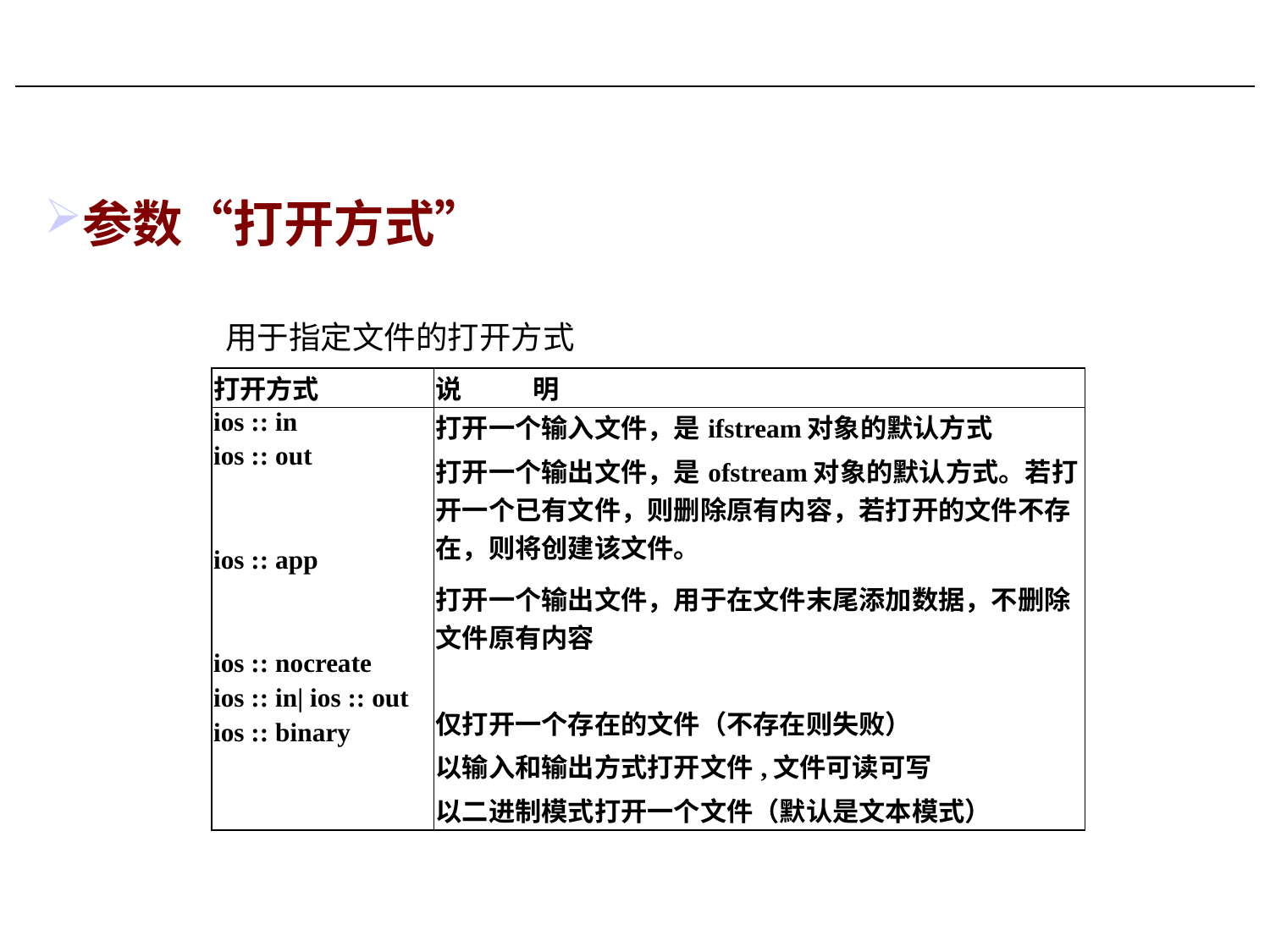

# 参数“打开方式”
用于指定文件的打开方式
| 打开方式 | 说 明 |
| --- | --- |
| ios :: in ios :: out ios :: app ios :: nocreate ios :: in| ios :: out ios :: binary | 打开一个输入文件，是ifstream对象的默认方式 打开一个输出文件，是ofstream对象的默认方式。若打开一个已有文件，则删除原有内容，若打开的文件不存在，则将创建该文件。 打开一个输出文件，用于在文件末尾添加数据，不删除文件原有内容 仅打开一个存在的文件（不存在则失败） 以输入和输出方式打开文件,文件可读可写 以二进制模式打开一个文件（默认是文本模式） |